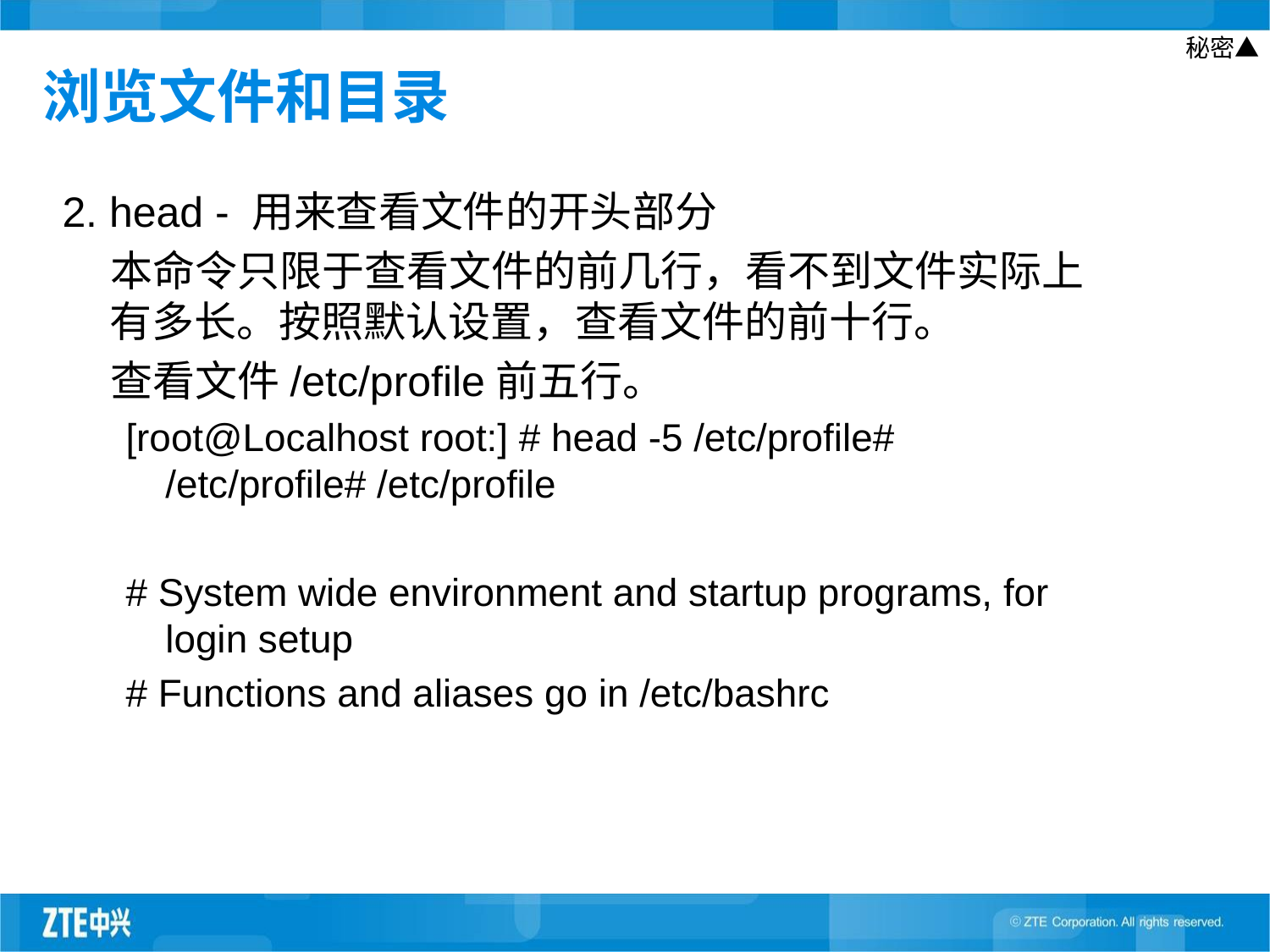

# 浏览文件和目录
2. head - 用来查看文件的开头部分
    本命令只限于查看文件的前几行，看不到文件实际上有多长。按照默认设置，查看文件的前十行。
    查看文件/etc/profile前五行。
[root@Localhost root:] # head -5 /etc/profile# /etc/profile# /etc/profile

# System wide environment and startup programs, for login setup
# Functions and aliases go in /etc/bashrc